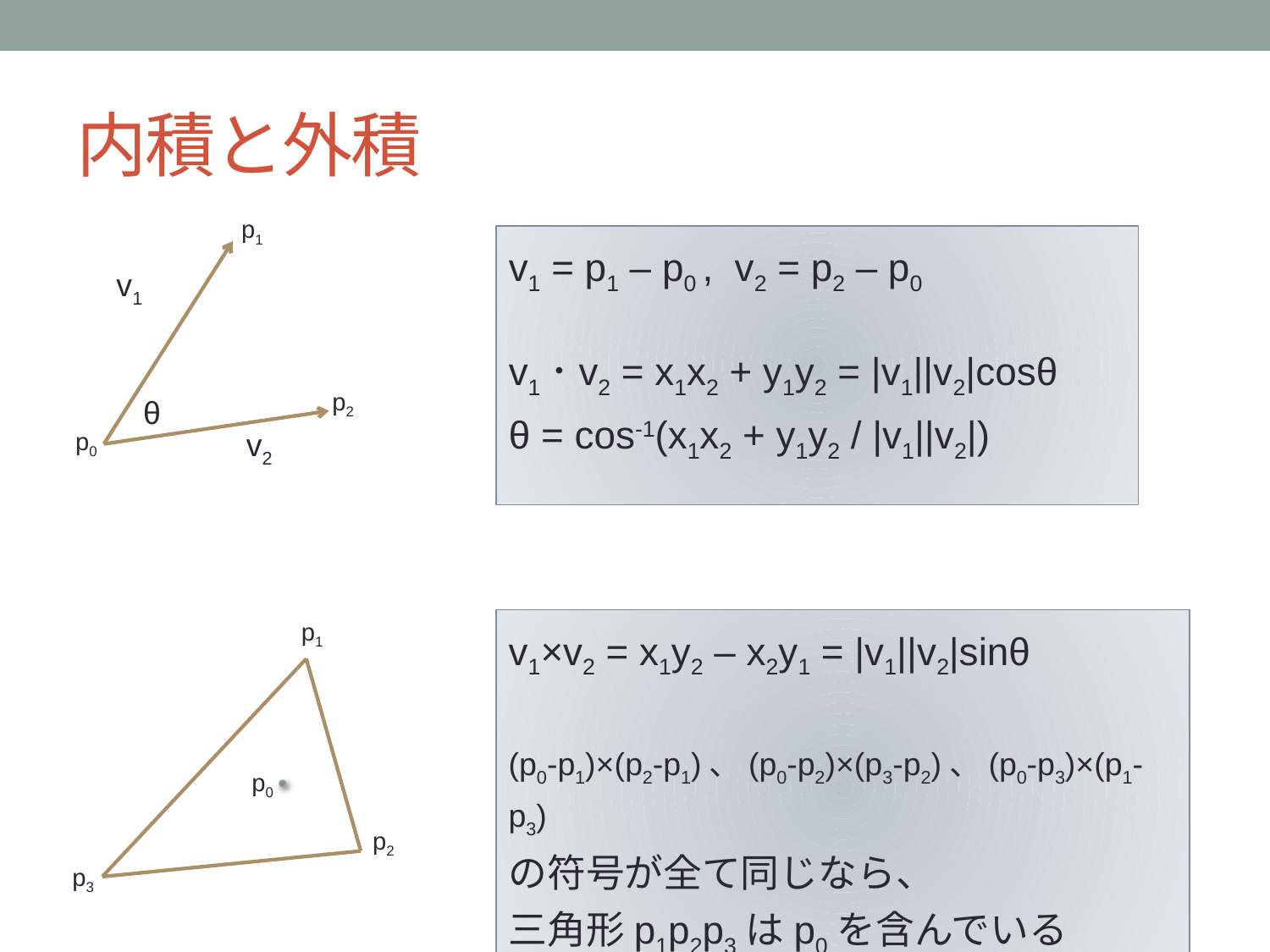

# 内積と外積
p1
v1 = p1 – p0 ,  v2 = p2 – p0

v1･v2 = x1x2 + y1y2 = |v1||v2|cosθ
θ = cos-1(x1x2 + y1y2 / |v1||v2|)

v1
p2
θ
v2
p0
p1
v1×v2 = x1y2 – x2y1 = |v1||v2|sinθ

(p0-p1)×(p2-p1)、(p0-p2)×(p3-p2)、(p0-p3)×(p1-p3)
の符号が全て同じなら、
三角形p1p2p3はp0を含んでいる
p0

p2
p3